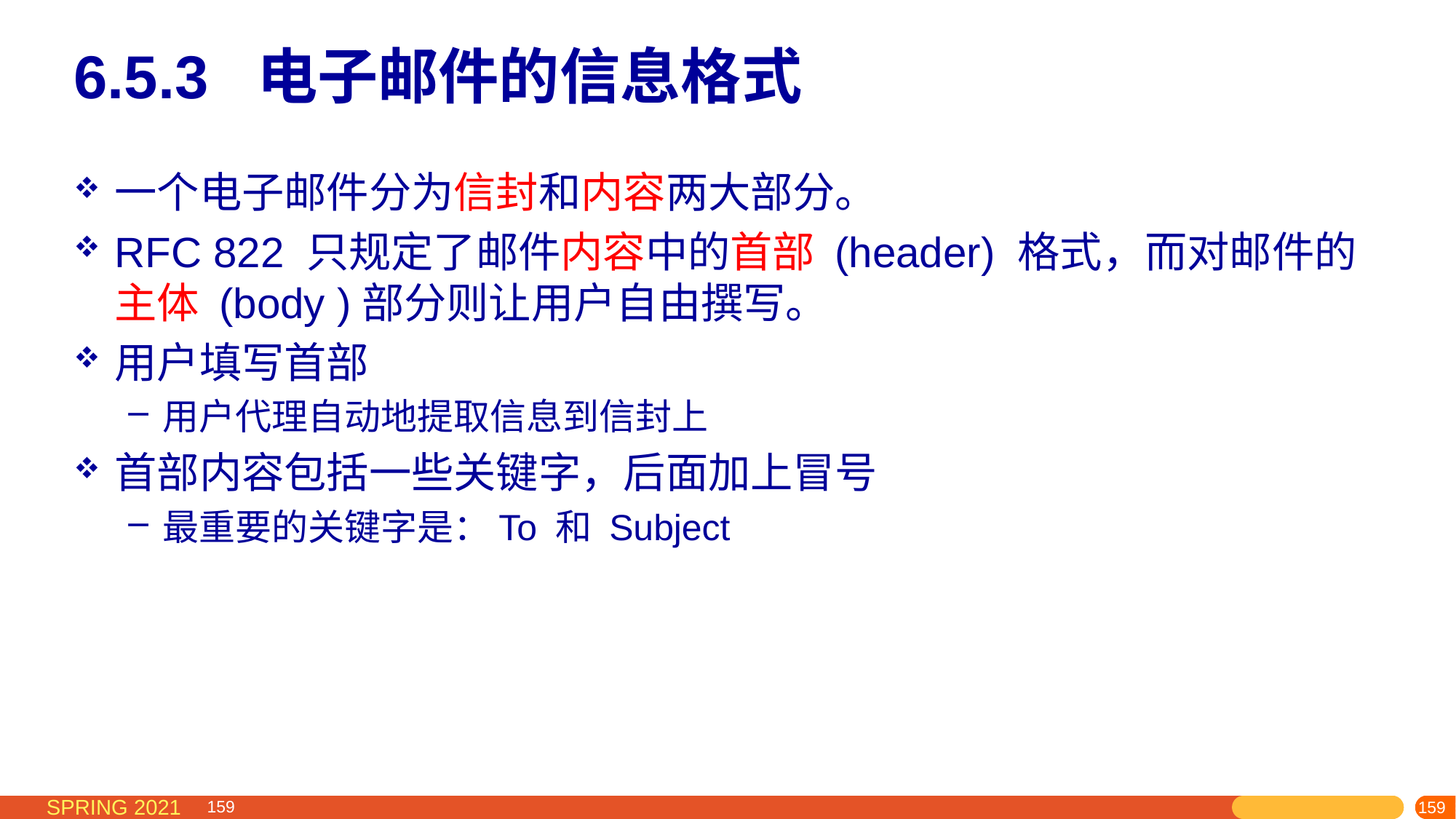

# 6.5.3  电子邮件的信息格式
一个电子邮件分为信封和内容两大部分。
RFC 822 只规定了邮件内容中的首部 (header) 格式，而对邮件的主体 (body )部分则让用户自由撰写。
用户填写首部
用户代理自动地提取信息到信封上
首部内容包括一些关键字，后面加上冒号
最重要的关键字是：To 和 Subject